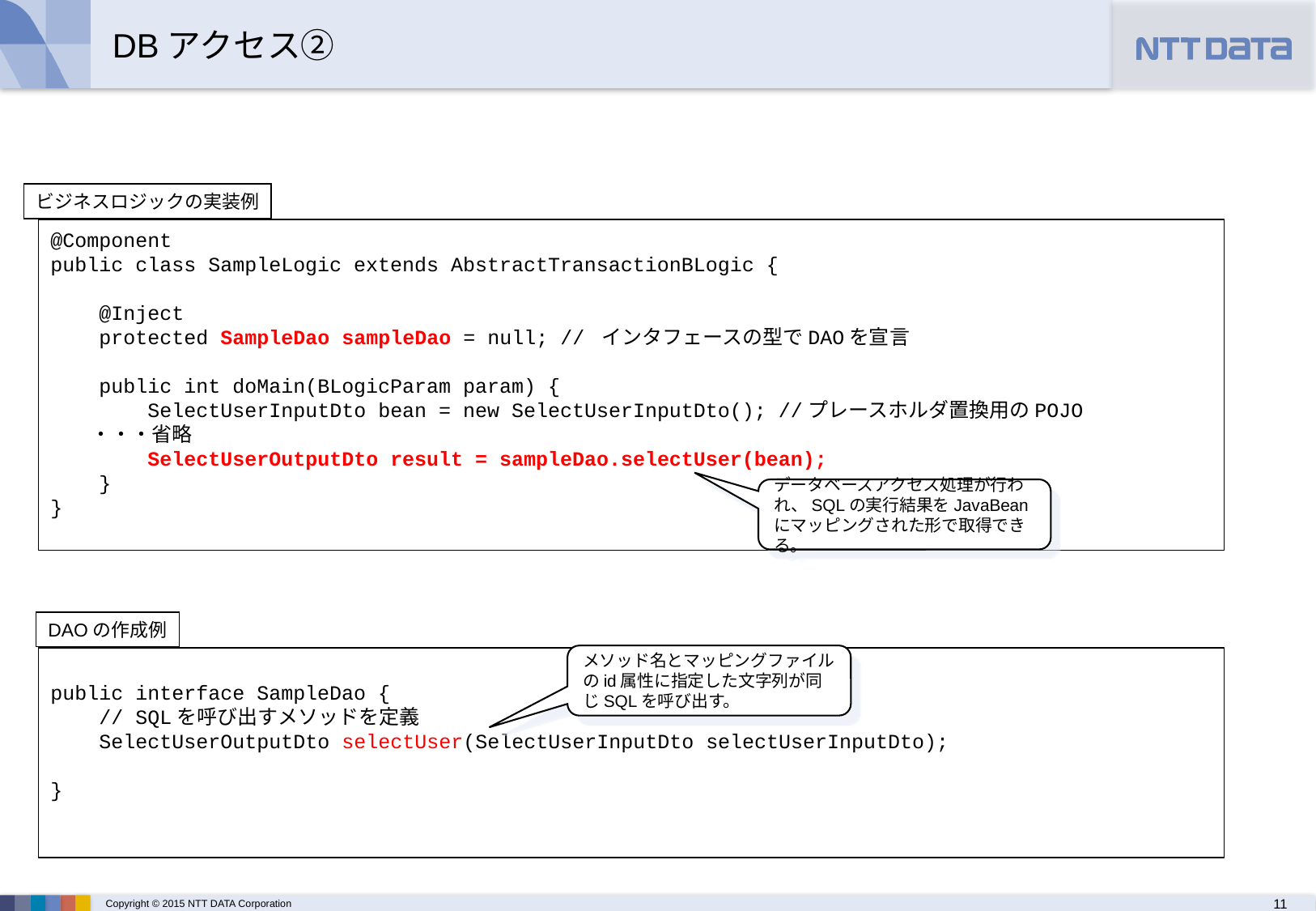

# DBアクセス②
ビジネスロジックの実装例
@Component
public class SampleLogic extends AbstractTransactionBLogic {

    @Inject
    protected SampleDao sampleDao = null; // インタフェースの型でDAOを宣言

    public int doMain(BLogicParam param) {
        SelectUserInputDto bean = new SelectUserInputDto(); //プレースホルダ置換用のPOJO
        ・・・省略
        SelectUserOutputDto result = sampleDao.selectUser(bean);
    }
}

データベースアクセス処理が行われ、SQLの実行結果をJavaBeanにマッピングされた形で取得できる。
DAOの作成例
メソッド名とマッピングファイルのid属性に指定した文字列が同じSQLを呼び出す。
public interface SampleDao {
    // SQLを呼び出すメソッドを定義
    SelectUserOutputDto selectUser(SelectUserInputDto selectUserInputDto);

}